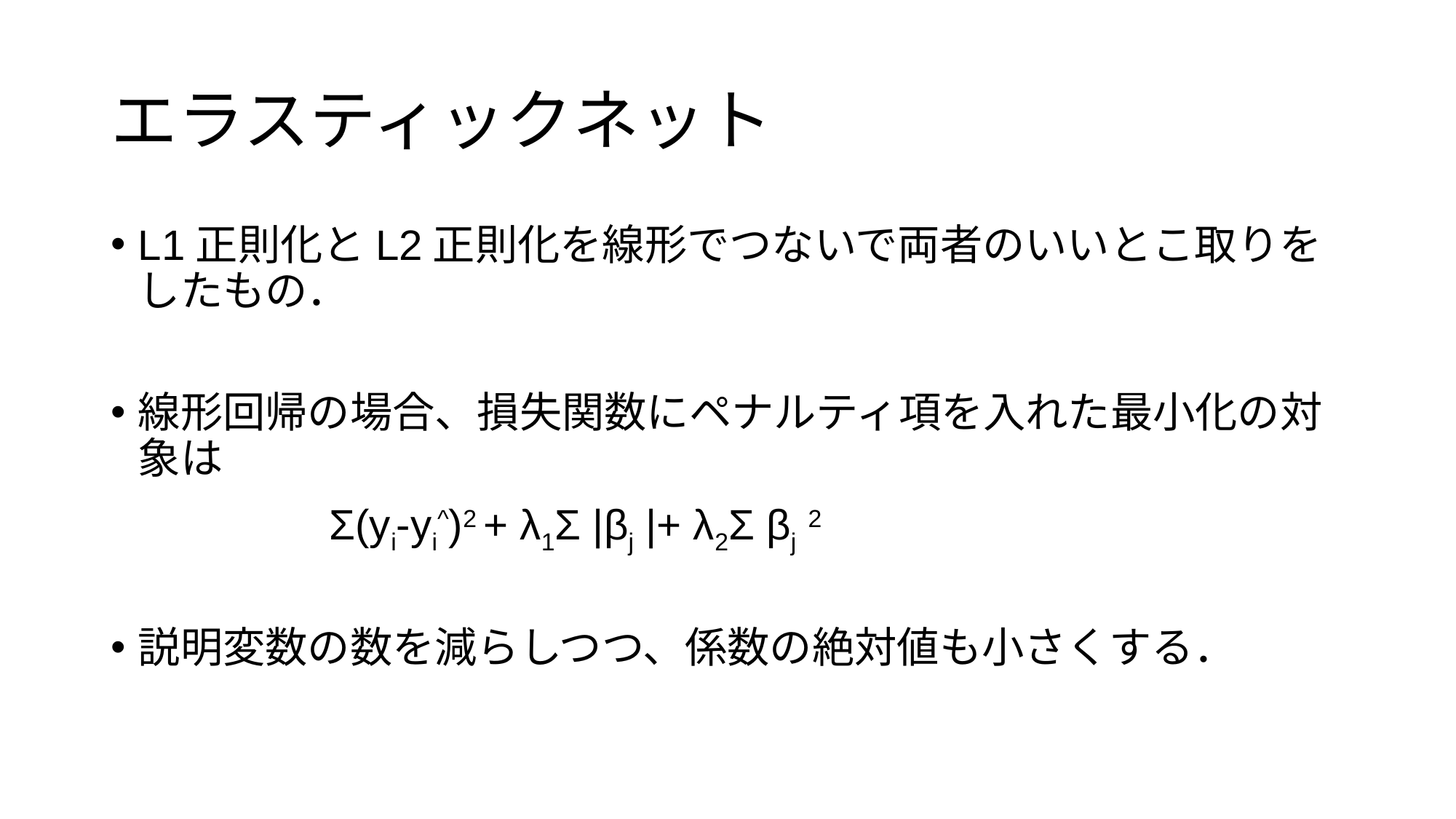

# エラスティックネット
L1正則化とL2正則化を線形でつないで両者のいいとこ取りをしたもの．

線形回帰の場合、損失関数にペナルティ項を入れた最小化の対象は
		Σ(yi-yi^)2 + λ1Σ |βj |+ λ2Σ βj 2

説明変数の数を減らしつつ、係数の絶対値も小さくする．